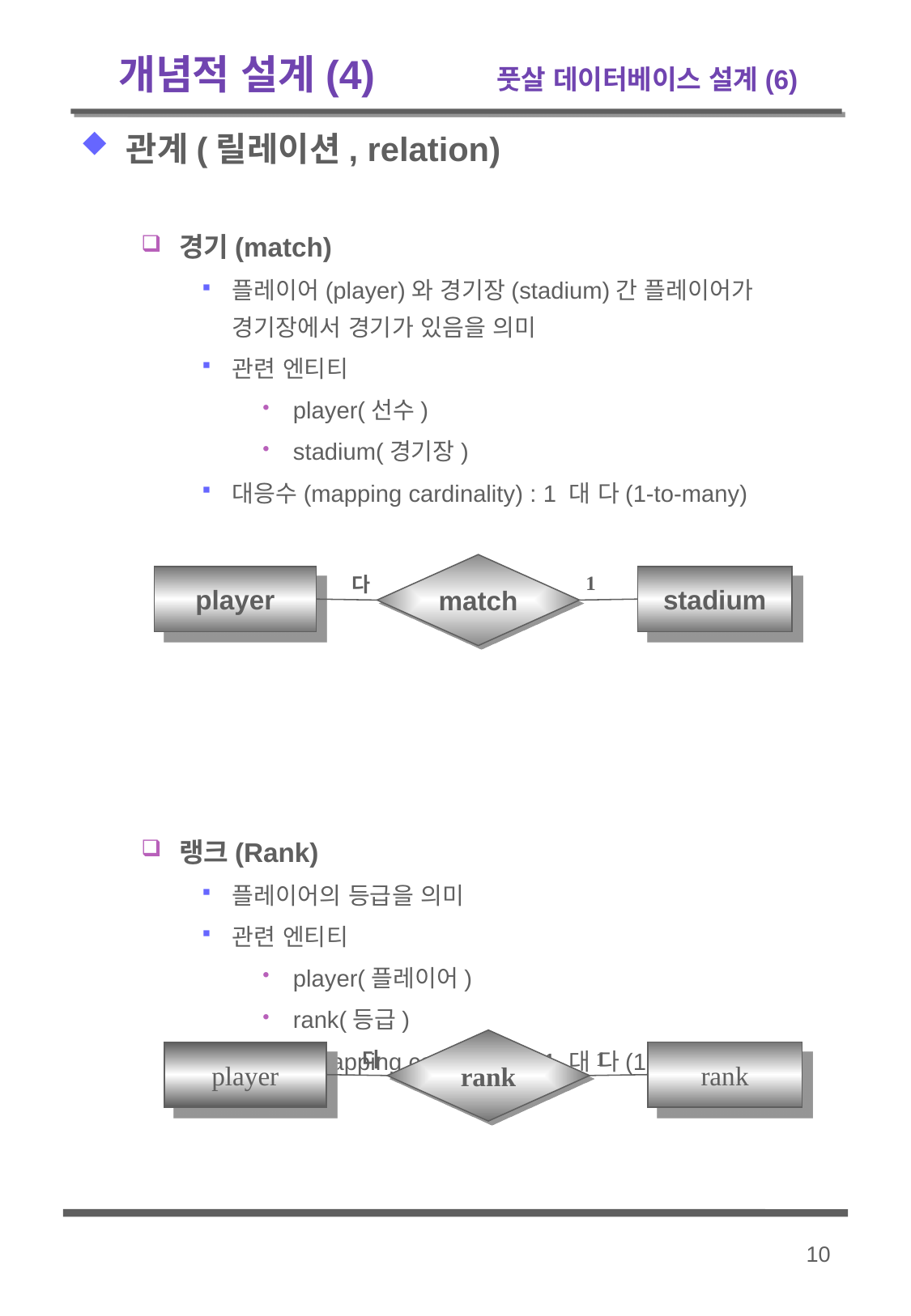

# 개념적 설계(4)  	 풋살 데이터베이스 설계(6)
관계(릴레이션, relation)

경기(match)
플레이어(player)와 경기장(stadium)간 플레이어가 경기장에서 경기가 있음을 의미
관련 엔티티
player(선수)
stadium(경기장)
대응수(mapping cardinality) : 1 대 다(1-to-many)

랭크(Rank)
플레이어의 등급을 의미
관련 엔티티
player(플레이어)
rank(등급)
대응수(mapping cardinality) : 1 대 다(1-to-many)

match
1
다
player
stadium
rank
1
다
player
rank
10